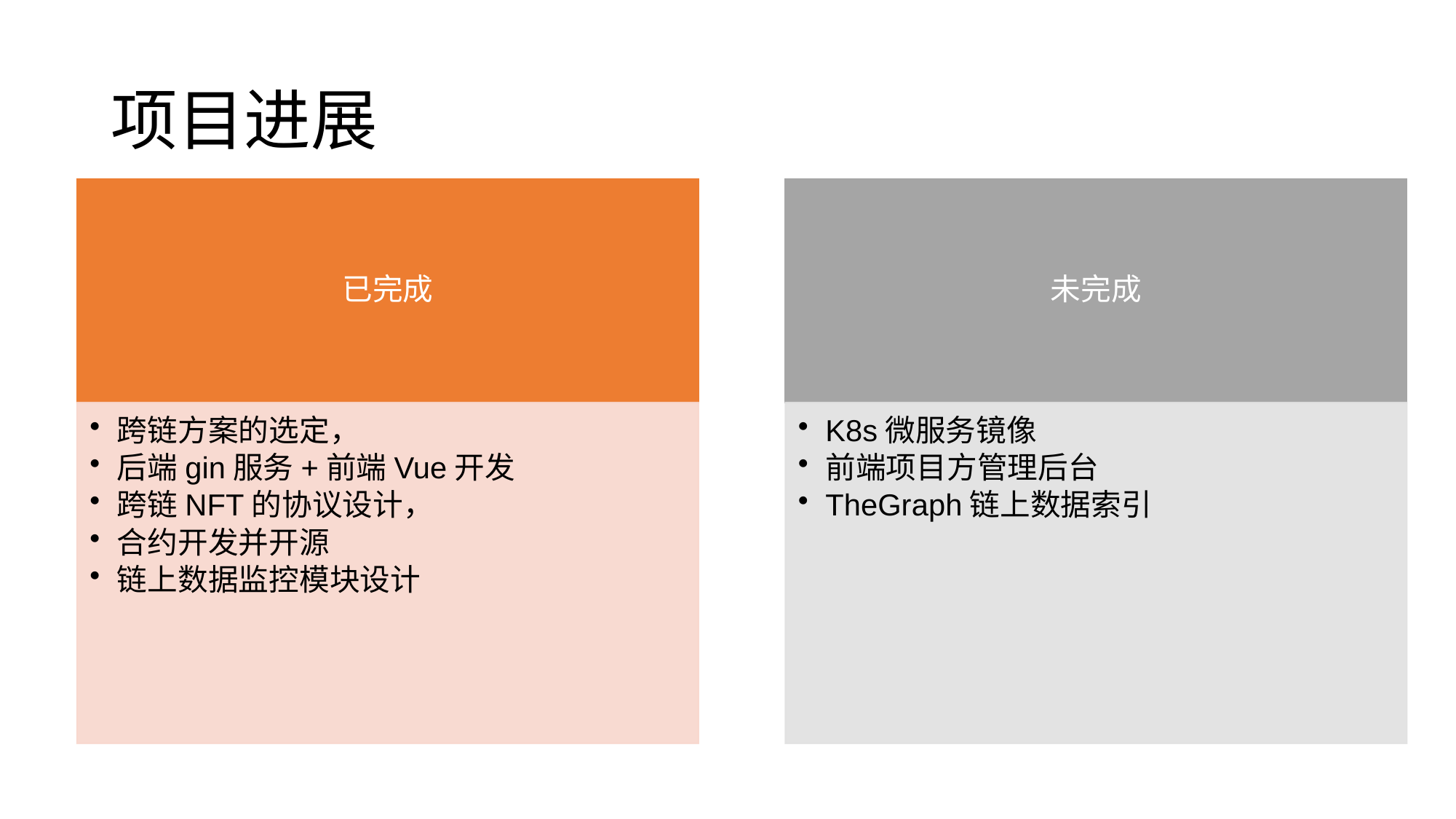

# 项目进展
已完成
跨链方案的选定，
后端gin服务+前端Vue开发
跨链NFT的协议设计，
合约开发并开源
链上数据监控模块设计

未完成
K8s微服务镜像
前端项目方管理后台
TheGraph链上数据索引